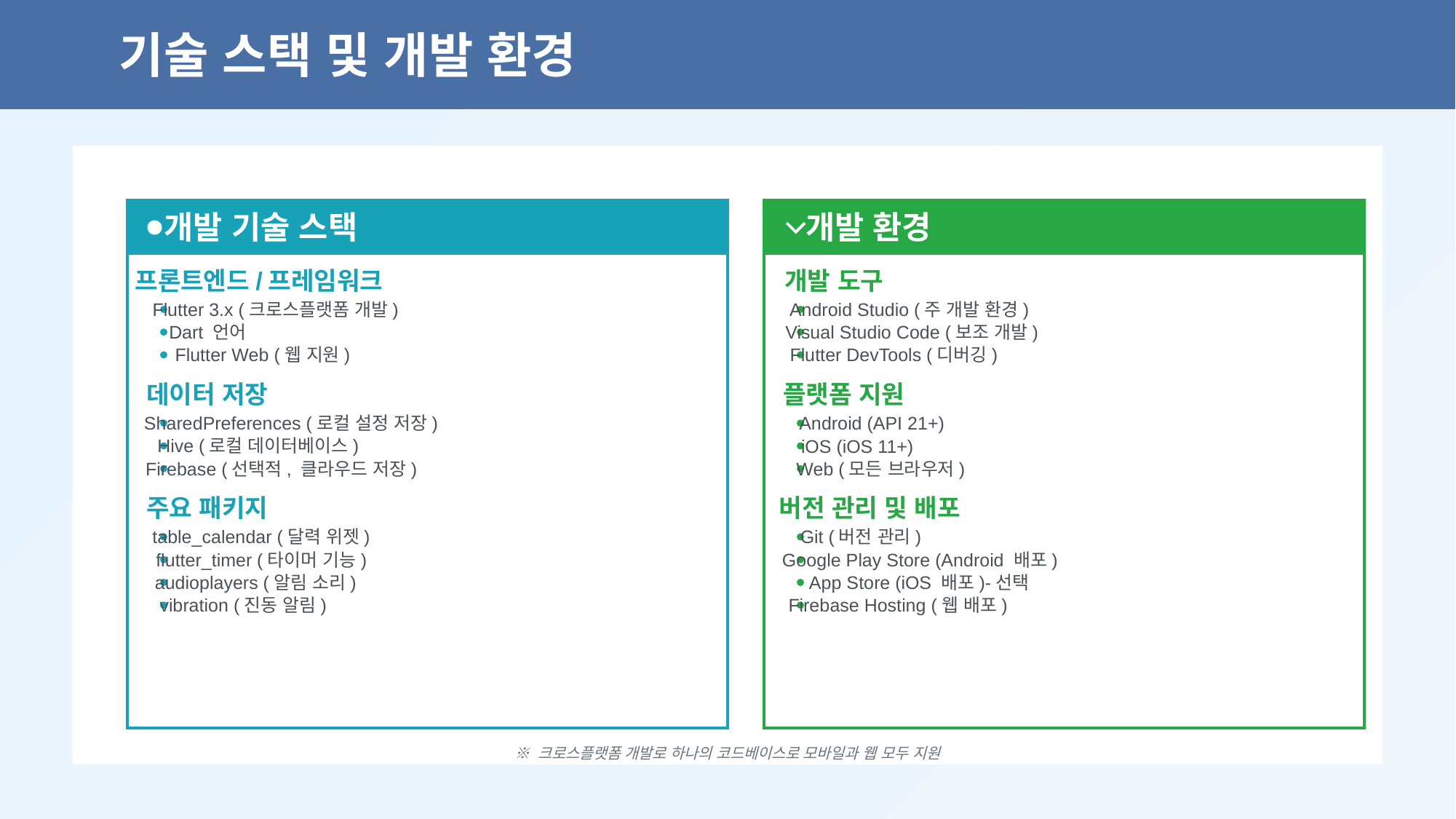

기술 스택 및 개발 환경

개발 기술 스택
개발 환경

프론트엔드/프레임워크
개발 도구
Flutter 3.x (크로스플랫폼 개발)
Android Studio (주 개발 환경)

Dart 언어
Visual Studio Code (보조 개발)

Flutter Web (웹 지원)
Flutter DevTools (디버깅)

데이터 저장
플랫폼 지원
SharedPreferences (로컬 설정 저장)
Android (API 21+)

Hive (로컬 데이터베이스)
iOS (iOS 11+)

Firebase (선택적, 클라우드 저장)
Web (모든 브라우저)

주요 패키지
버전 관리 및 배포
table_calendar (달력 위젯)
Git (버전 관리)

flutter_timer (타이머 기능)
Google Play Store (Android 배포)

audioplayers (알림 소리)
App Store (iOS 배포)-선택

vibration (진동 알림)
Firebase Hosting (웹 배포)

※ 크로스플랫폼 개발로 하나의 코드베이스로 모바일과 웹 모두 지원